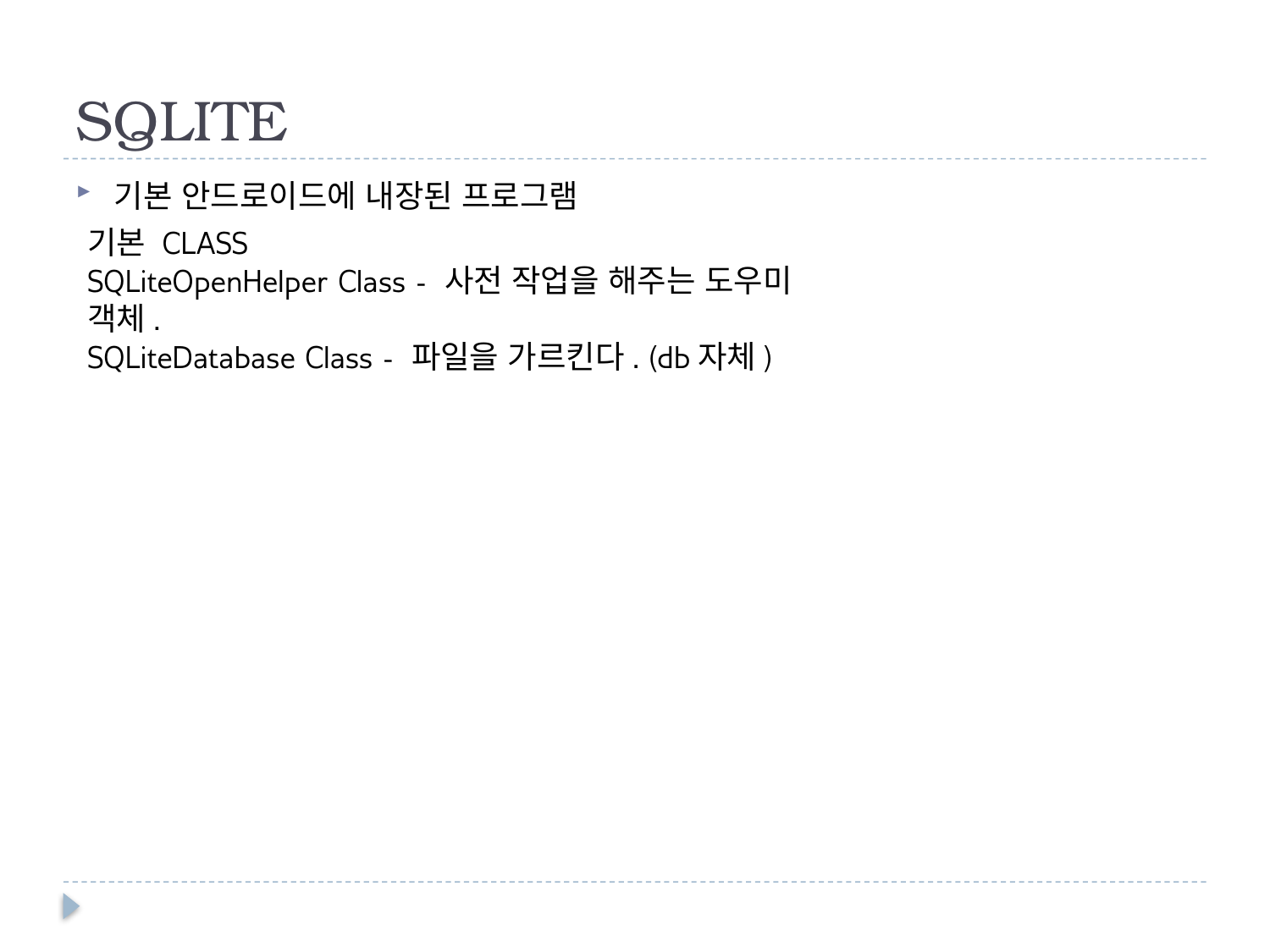

# SQLITE
기본 안드로이드에 내장된 프로그램
기본 CLASS
SQLiteOpenHelper Class - 사전 작업을 해주는 도우미 객체.
SQLiteDatabase Class - 파일을 가르킨다. (db자체)